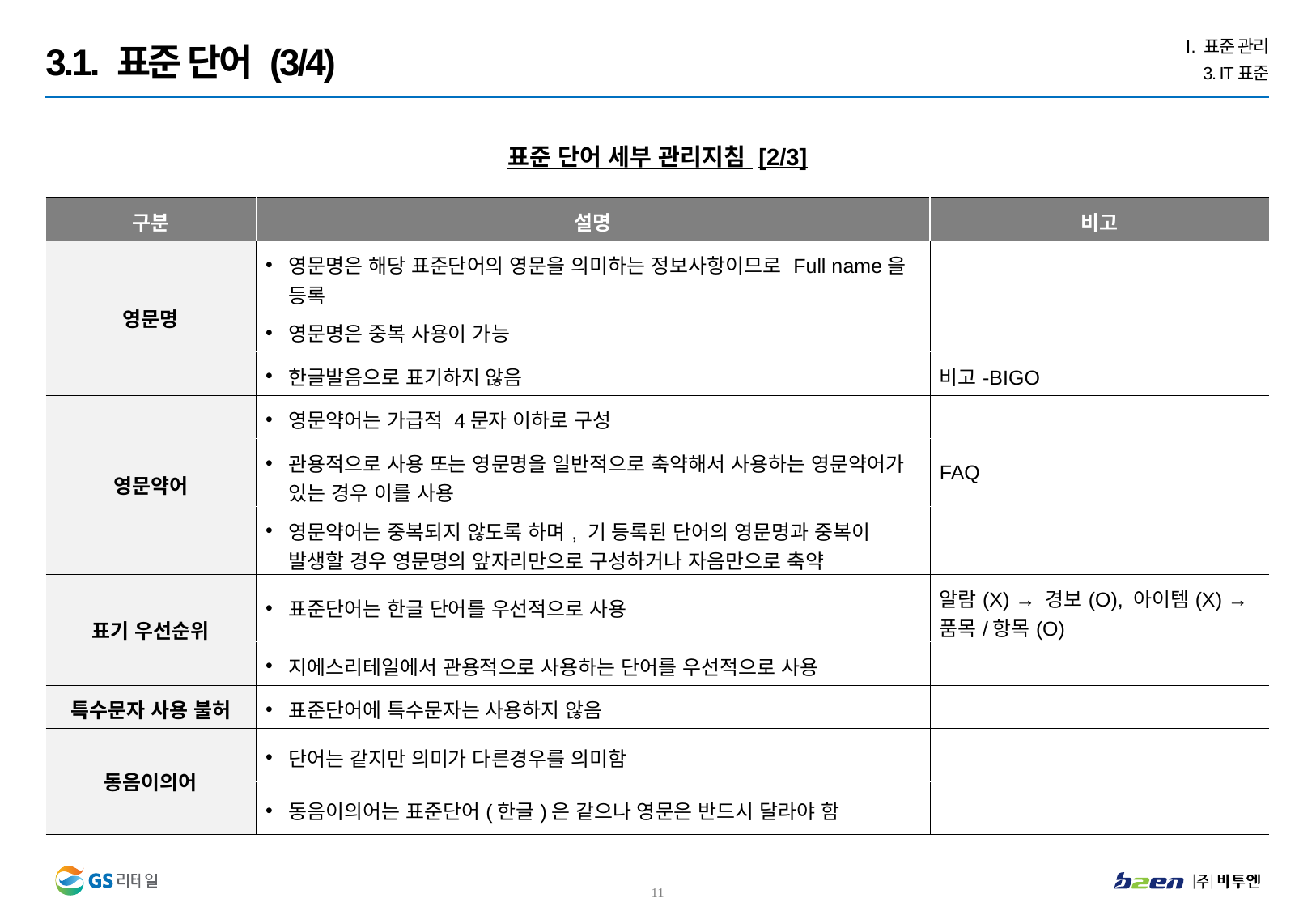

Ⅰ. 표준 관리
3. IT표준
3.1. 표준 단어 (3/4)
표준 단어 세부 관리지침 [2/3]
| 구분 | 설명 | 비고 |
| --- | --- | --- |
| 영문명 | 영문명은 해당 표준단어의 영문을 의미하는 정보사항이므로 Full name을 등록 |  |
|  | 영문명은 중복 사용이 가능 |  |
|  | 한글발음으로 표기하지 않음 | 비고-BIGO |
| 영문약어 | 영문약어는 가급적 4문자 이하로 구성 |  |
|  | 관용적으로 사용 또는 영문명을 일반적으로 축약해서 사용하는 영문약어가 있는 경우 이를 사용 | FAQ |
|  | 영문약어는 중복되지 않도록 하며, 기 등록된 단어의 영문명과 중복이 발생할 경우 영문명의 앞자리만으로 구성하거나 자음만으로 축약 |  |
| 표기 우선순위 | 표준단어는 한글 단어를 우선적으로 사용 | 알람(X) → 경보(O), 아이템(X) → 품목/항목(O) |
|  | 지에스리테일에서 관용적으로 사용하는 단어를 우선적으로 사용 |  |
| 특수문자 사용 불허 | 표준단어에 특수문자는 사용하지 않음 |  |
| 동음이의어 | 단어는 같지만 의미가 다른경우를 의미함 |  |
|  | 동음이의어는 표준단어(한글)은 같으나 영문은 반드시 달라야 함 |  |
11